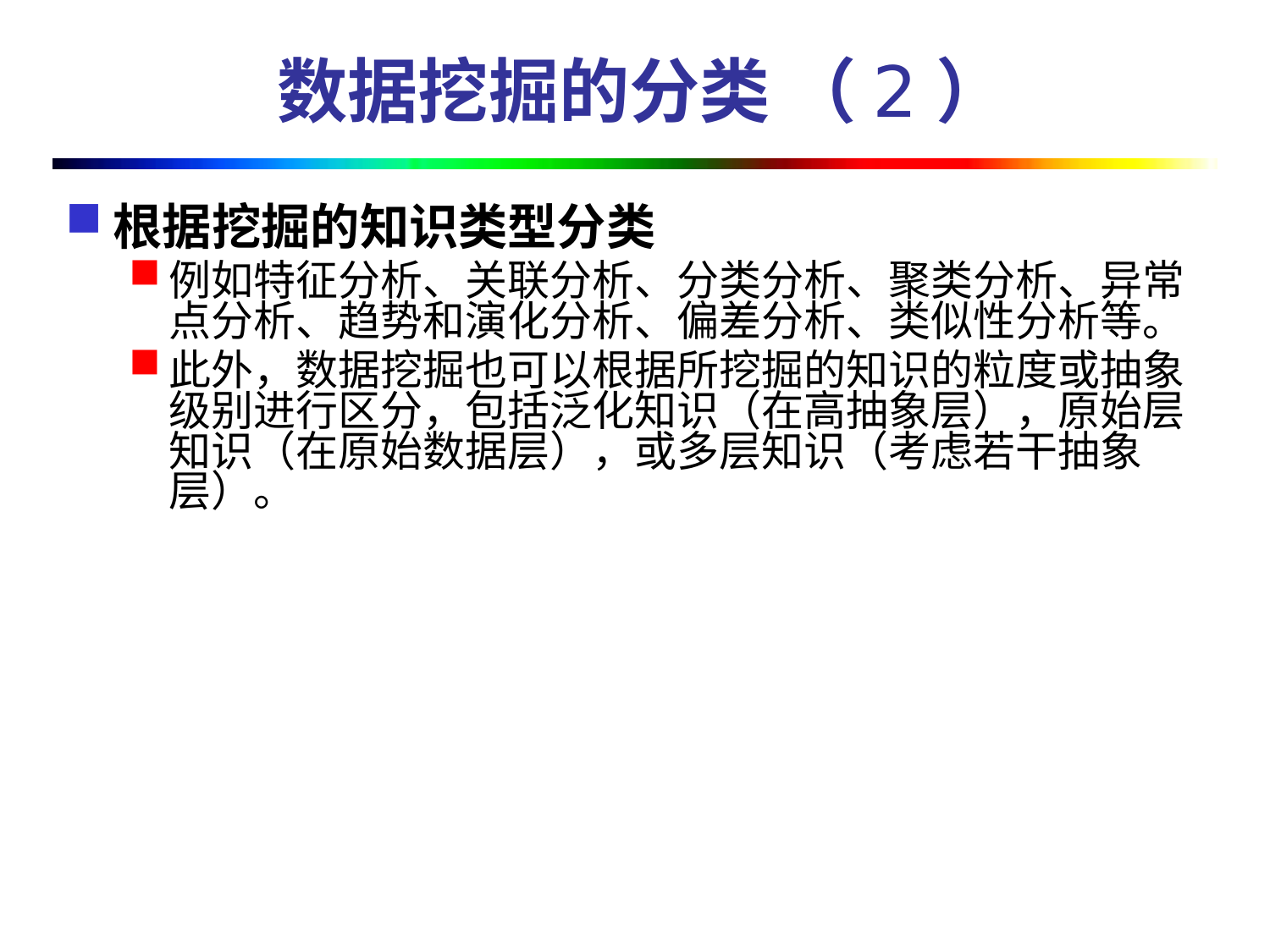

# 数据挖掘的分类 （2）
根据挖掘的知识类型分类
例如特征分析、关联分析、分类分析、聚类分析、异常点分析、趋势和演化分析、偏差分析、类似性分析等。
此外，数据挖掘也可以根据所挖掘的知识的粒度或抽象级别进行区分，包括泛化知识（在高抽象层），原始层知识（在原始数据层），或多层知识（考虑若干抽象层）。